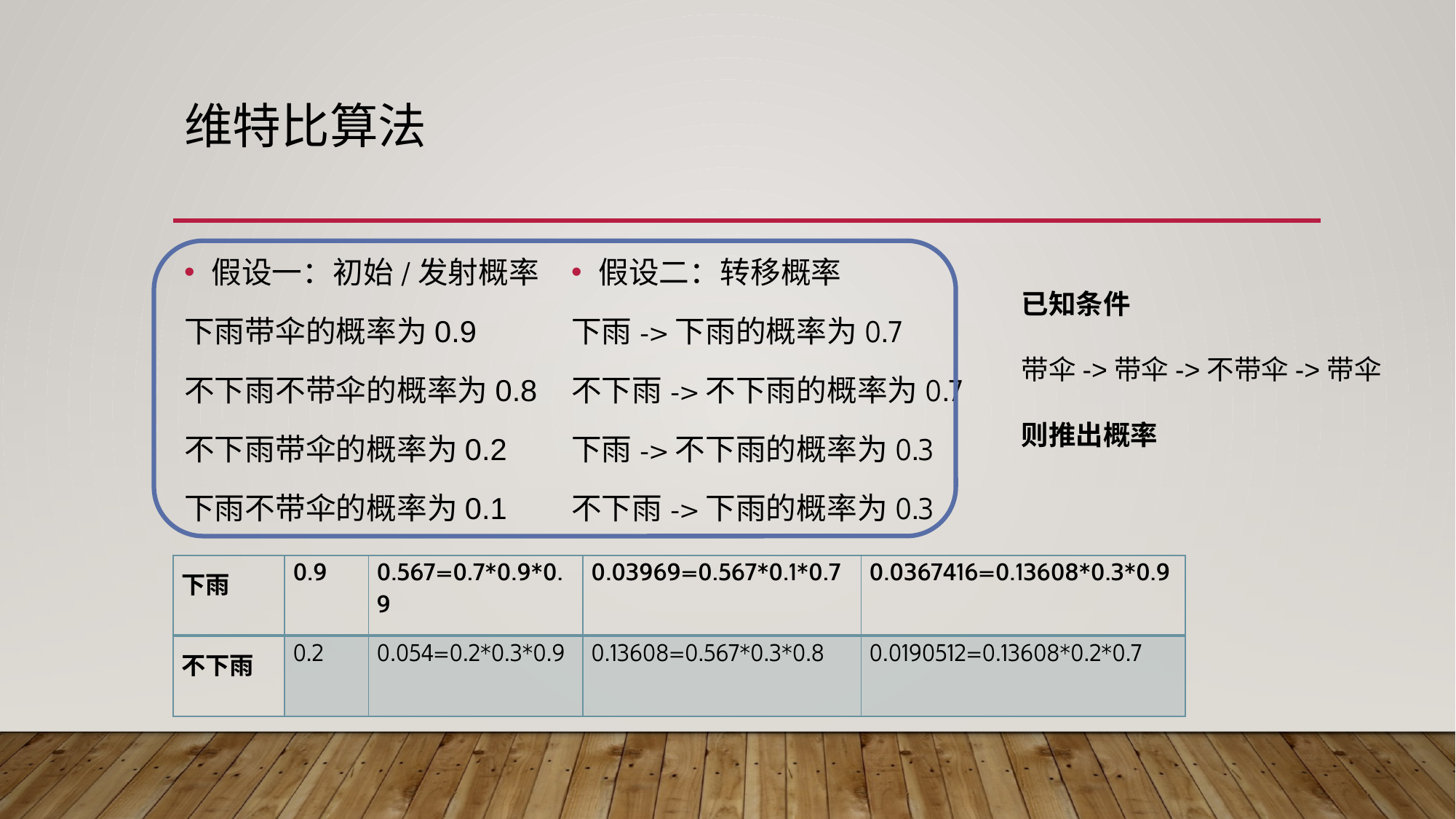

# 维特比算法

假设一：初始/发射概率
下雨带伞的概率为0.9
不下雨不带伞的概率为0.8
不下雨带伞的概率为0.2
下雨不带伞的概率为0.1
假设二：转移概率
下雨->下雨的概率为0.7
不下雨->不下雨的概率为0.7
下雨->不下雨的概率为0.3
不下雨->下雨的概率为0.3

已知条件

带伞->带伞->不带伞->带伞

则推出概率
| 下雨 | 0.9 | 0.567=0.7\*0.9\*0.9 | 0.03969=0.567\*0.1\*0.7 | 0.0367416=0.13608\*0.3\*0.9 |
| --- | --- | --- | --- | --- |
| 不下雨 | 0.2 | 0.054=0.2\*0.3\*0.9 | 0.13608=0.567\*0.3\*0.8 | 0.0190512=0.13608\*0.2\*0.7 |